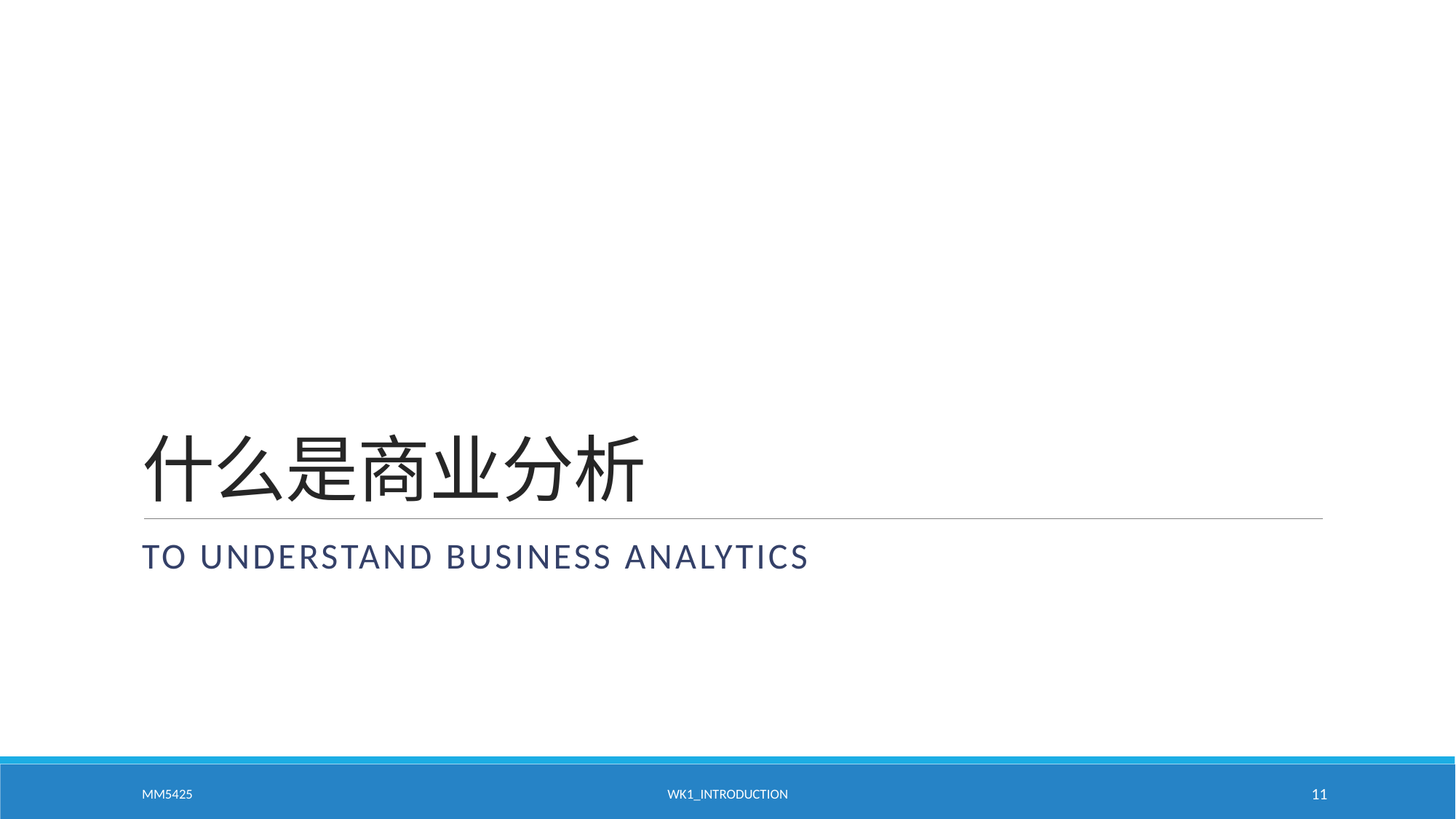

# 什么是商业分析
To understand business analytics
MM5425
WK1_Introduction
11